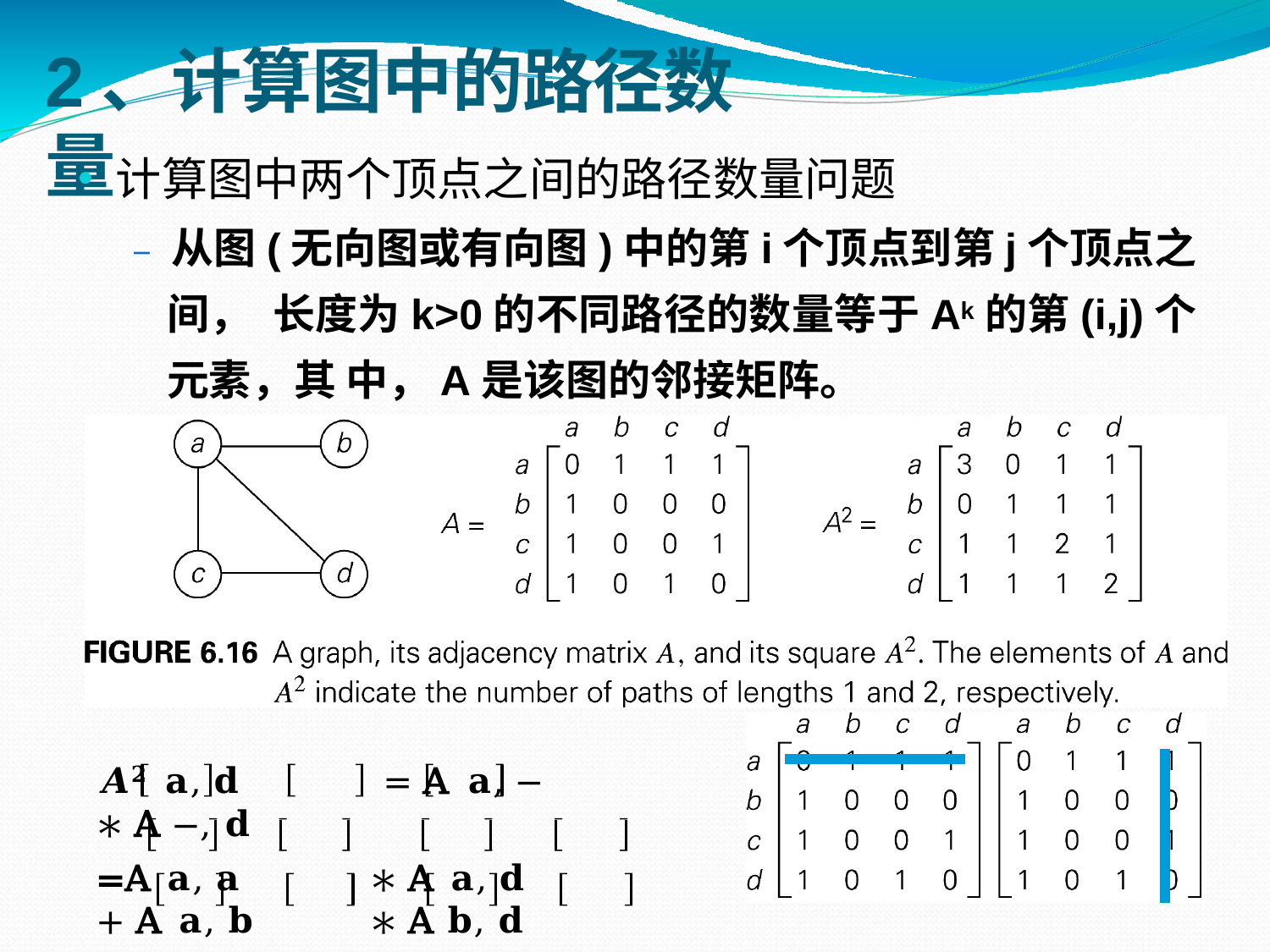

# 2、计算图中的路径数量
计算图中两个顶点之间的路径数量问题
– 从图(无向图或有向图)中的第i个顶点到第j个顶点之间，  长度为k>0的不同路径的数量等于Ak的第(i,j)个元素，其 中，A是该图的邻接矩阵。

𝑨𝟐  𝐚, 𝐝	= A 𝐚, −	∗ A −, 𝐝
=A 𝐚, 𝐚	∗ A 𝐚, 𝐝	+ A 𝐚, 𝐛	∗ A 𝐛, 𝐝
+ A 𝐚, 𝒄	∗ A 𝐜, 𝐝	+ A 𝐚, 𝐝	∗ A 𝐝, 𝐝